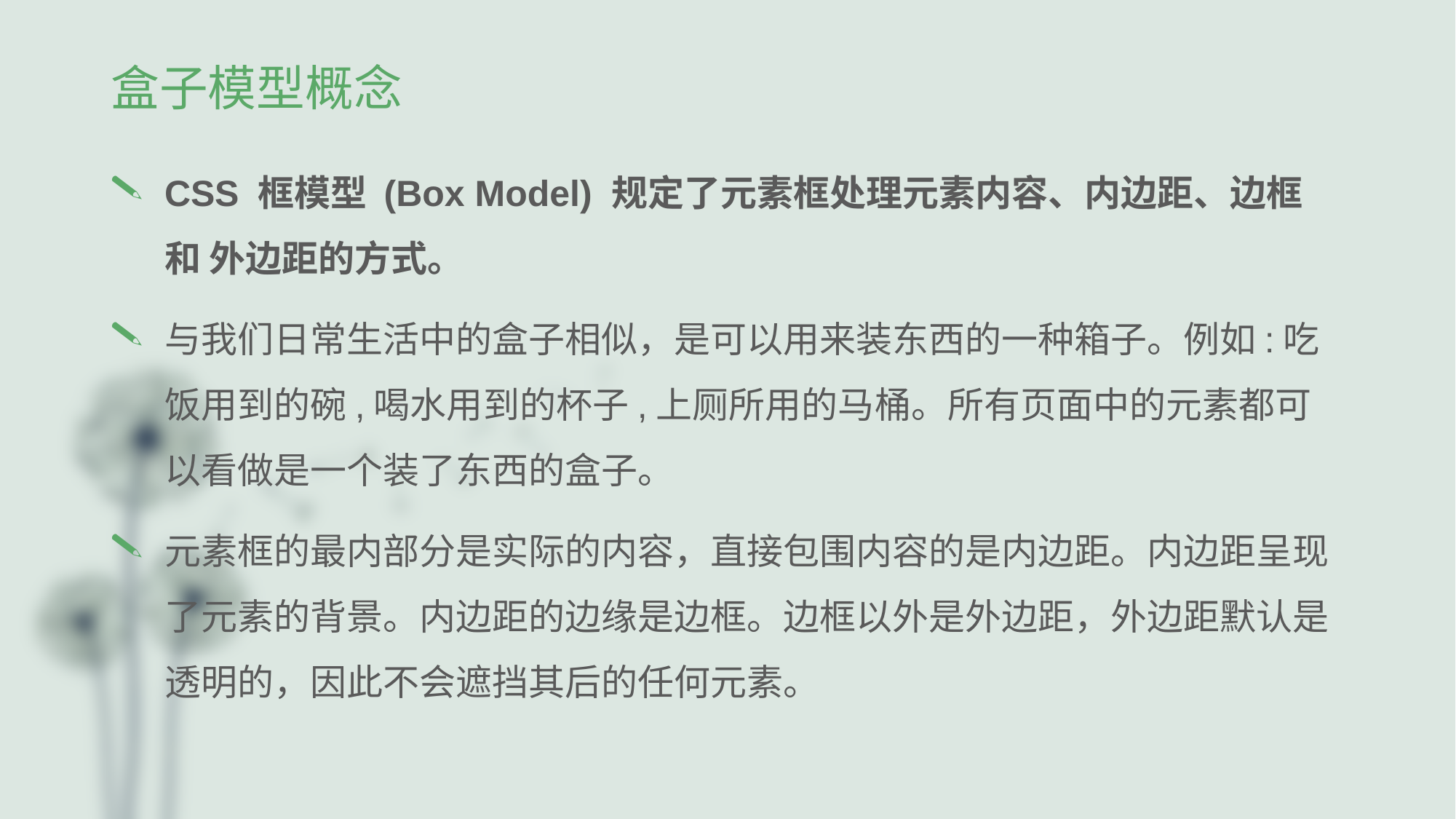

# 盒子模型概念
CSS 框模型 (Box Model) 规定了元素框处理元素内容、内边距、边框 和 外边距的方式。
与我们日常生活中的盒子相似，是可以用来装东西的一种箱子。例如:吃饭用到的碗,喝水用到的杯子,上厕所用的马桶。所有页面中的元素都可以看做是一个装了东西的盒子。
元素框的最内部分是实际的内容，直接包围内容的是内边距。内边距呈现了元素的背景。内边距的边缘是边框。边框以外是外边距，外边距默认是透明的，因此不会遮挡其后的任何元素。